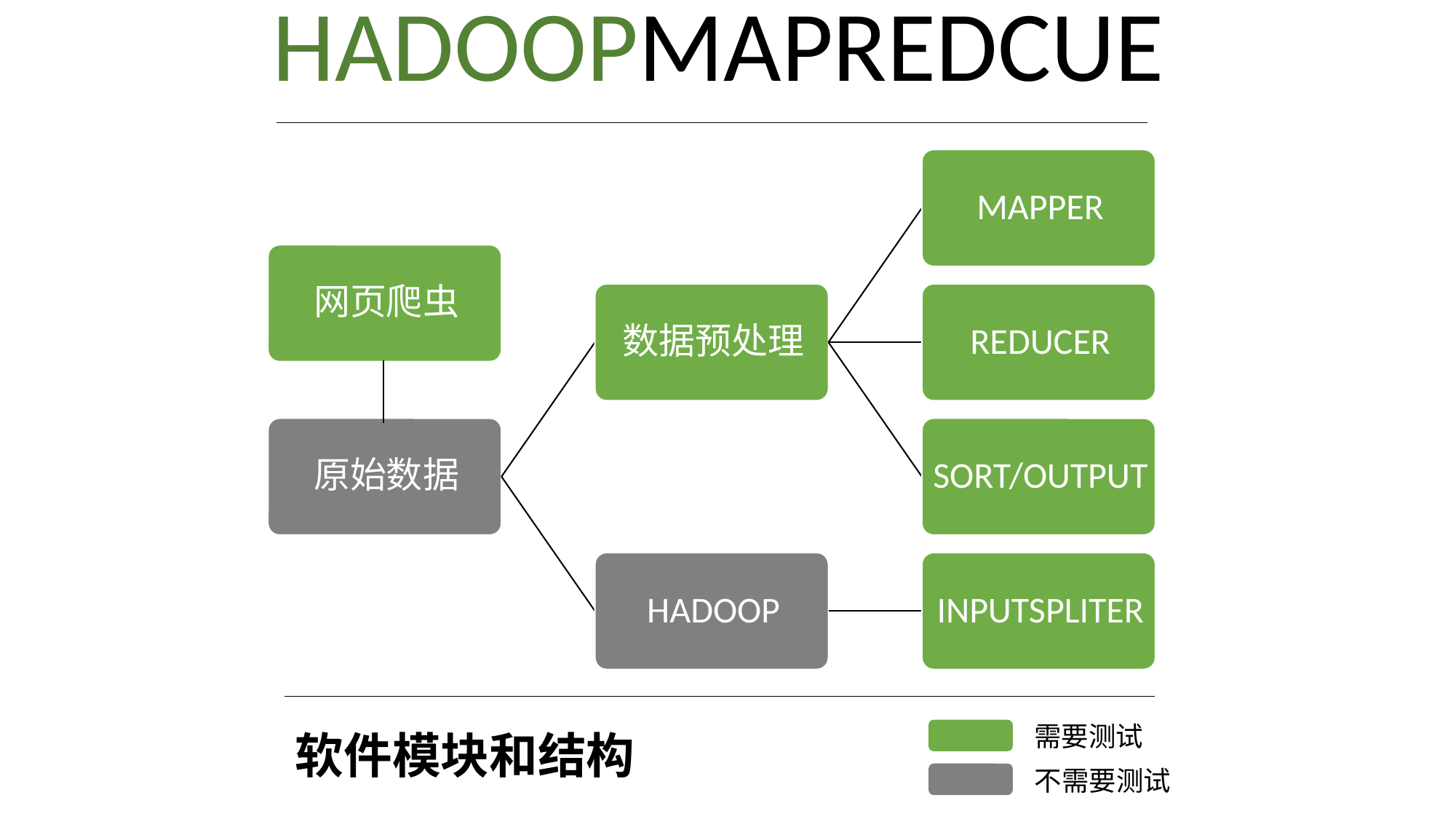

# HADOOPMAPREDCUE
网页爬虫
原始数据

数据预处理

MAPPER

REDUCER

SORT/OUTPUT

HADOOP

INPUTSPLITER
需要测试
软件模块和结构

不需要测试